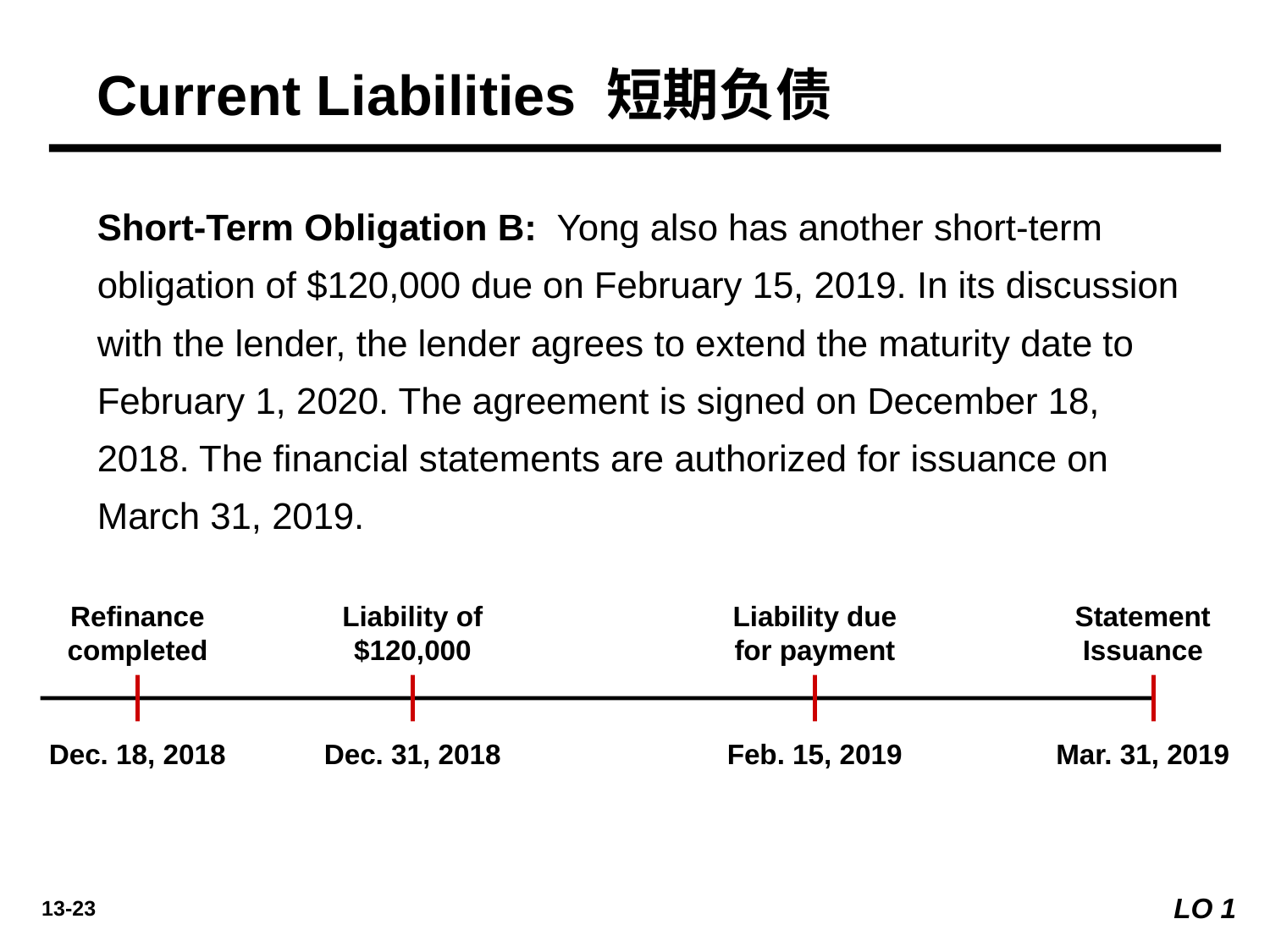

Current Liabilities 短期负债

Short-Term Obligation B:  Yong also has another short-term obligation of $120,000 due on February 15, 2019. In its discussion with the lender, the lender agrees to extend the maturity date to February 1, 2020. The agreement is signed on December 18, 2018. The financial statements are authorized for issuance on March 31, 2019.
Refinance completed
Liability of $120,000
Liability due for payment
Statement Issuance

Dec. 18, 2018
Dec. 31, 2018
Feb. 15, 2019
Mar. 31, 2019
LO 1